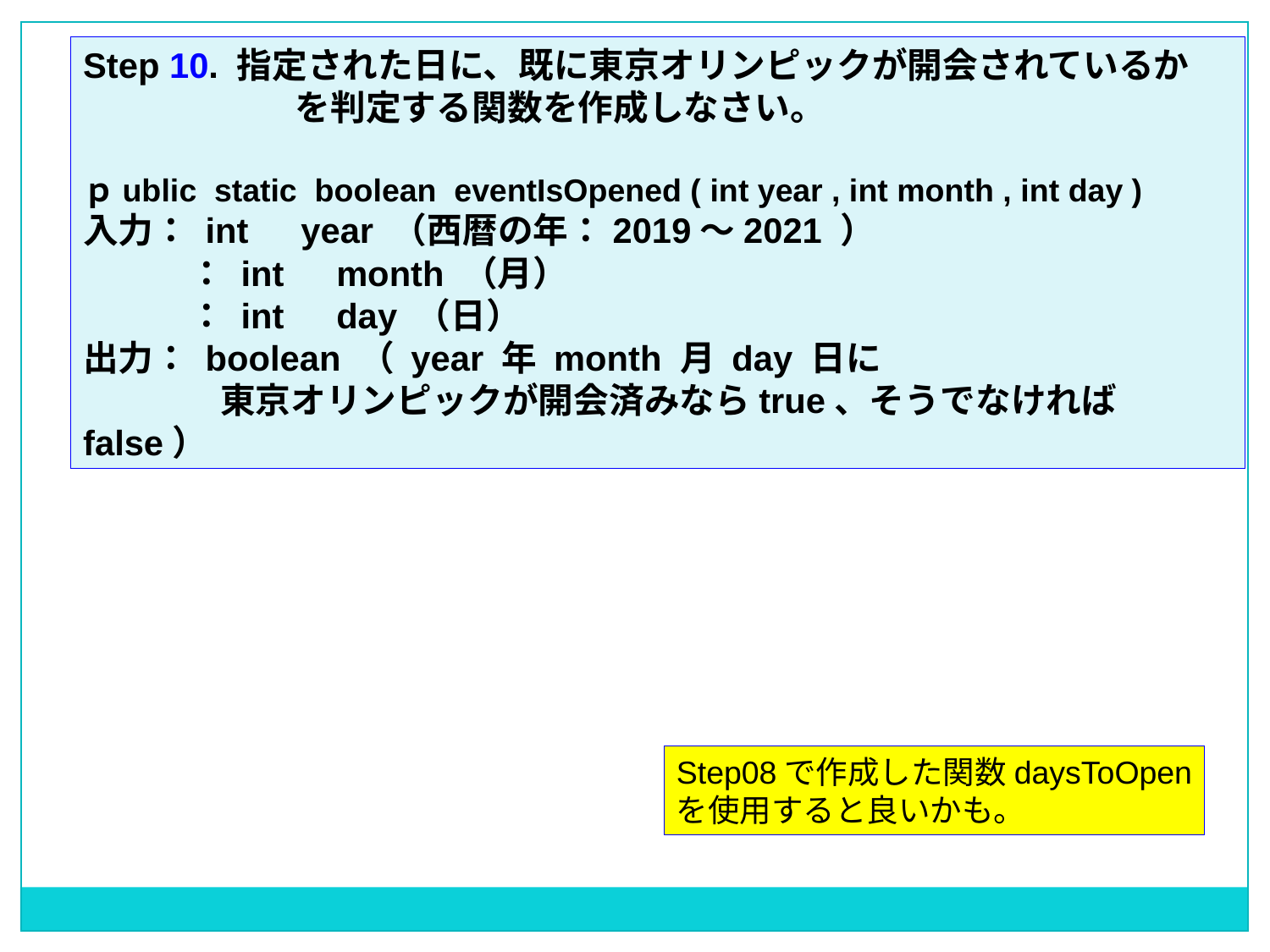

Step 10. 指定された日に、既に東京オリンピックが開会されているか
　　　　　　を判定する関数を作成しなさい。

ｐublic  static  boolean  eventIsOpened ( int year , int month , int day )
入力： int　year （西暦の年：2019～2021 ）
　　　： int　month （月）
　　　： int　day （日）
出力： boolean （ year 年 month 月 day 日に
                東京オリンピックが開会済みならtrue、そうでなければfalse）
Step08で作成した関数daysToOpen
を使用すると良いかも。